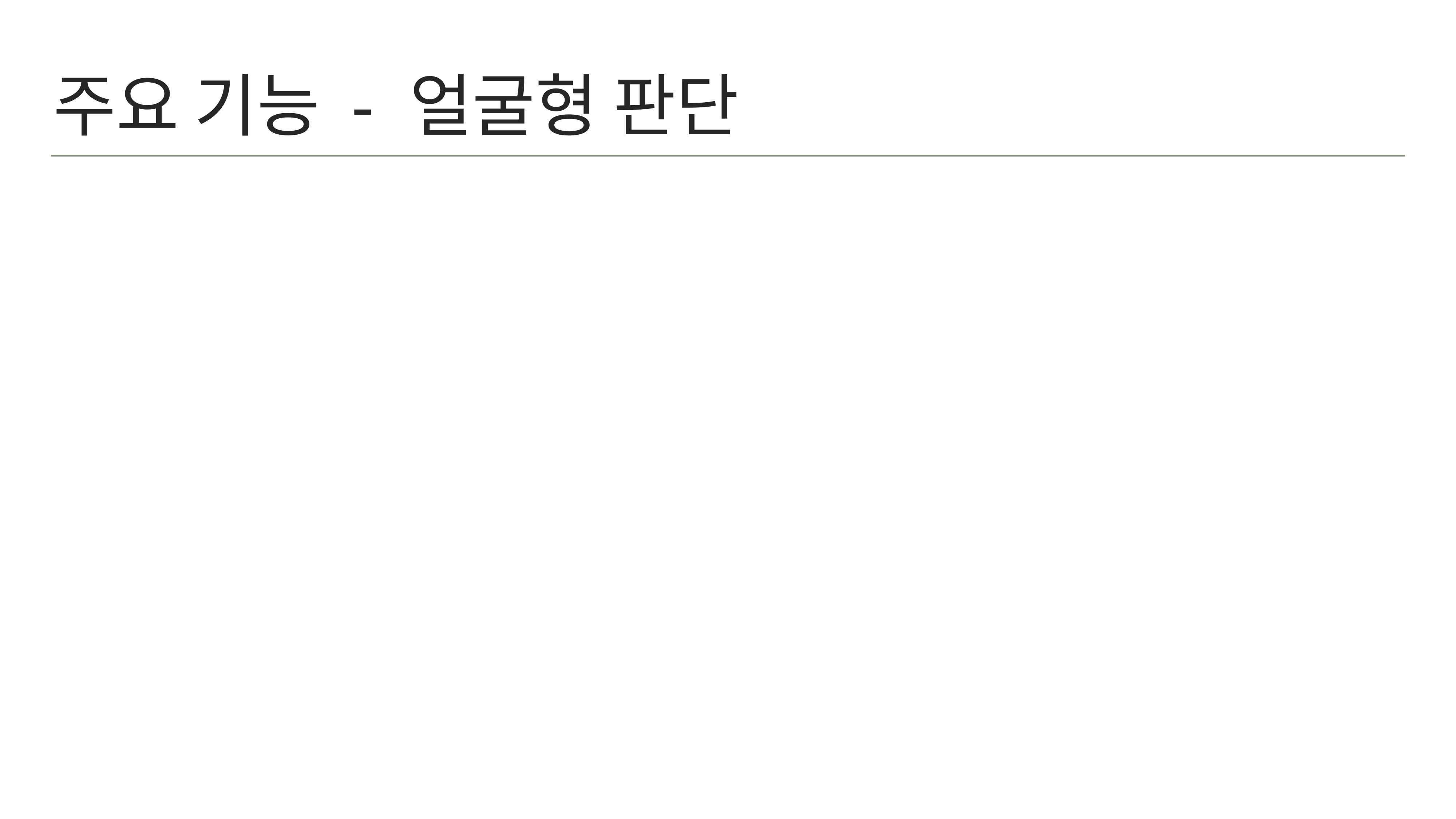

# 주요 기능 - 얼굴형 판단

9